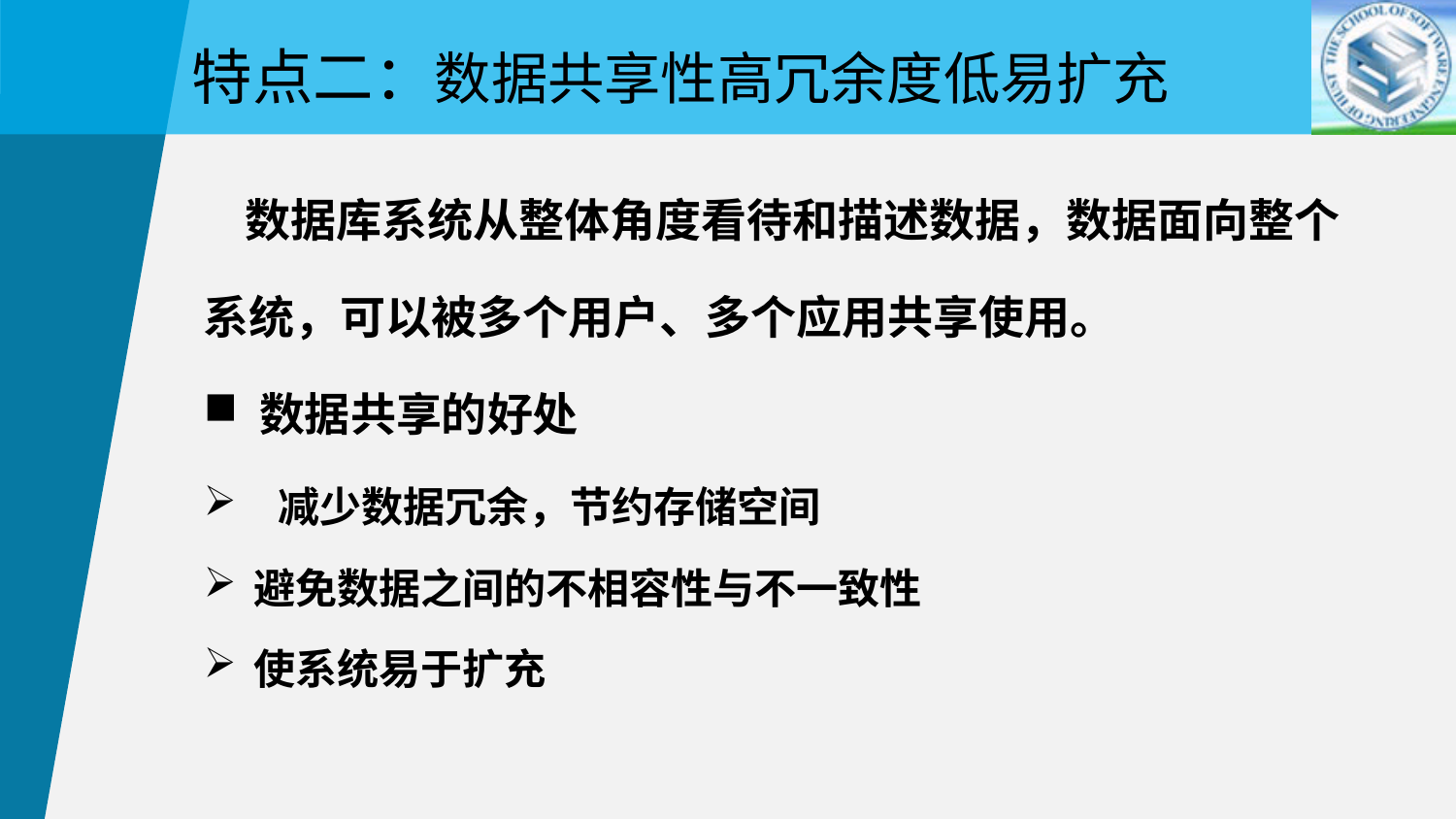

特点二：数据共享性高冗余度低易扩充
   数据库系统从整体角度看待和描述数据，数据面向整个
系统，可以被多个用户、多个应用共享使用。
数据共享的好处
 减少数据冗余，节约存储空间
 避免数据之间的不相容性与不一致性
 使系统易于扩充